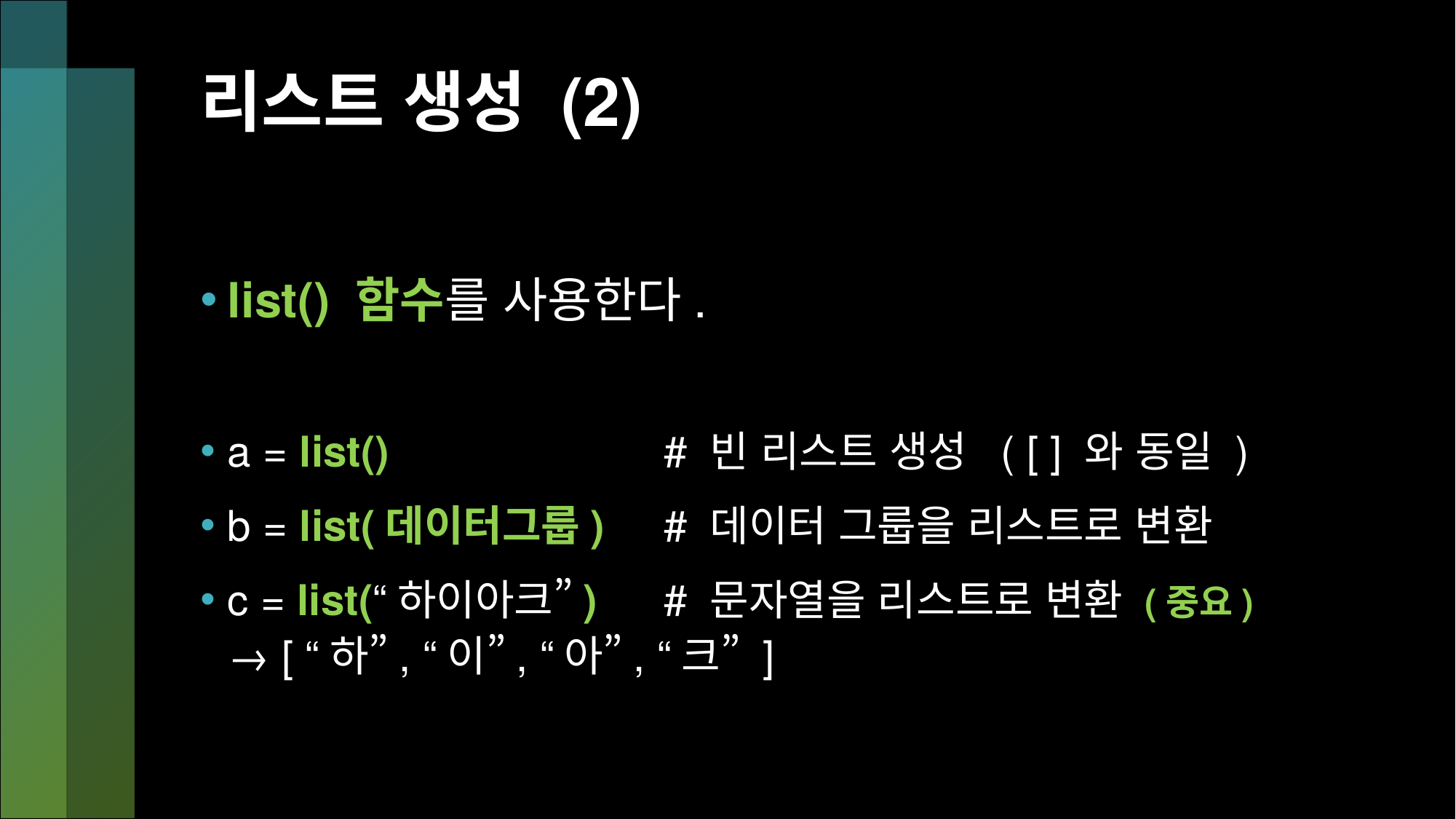

# 리스트 생성 (2)
list() 함수를 사용한다.

a = list()			# 빈 리스트 생성  ( [ ] 와 동일 )
b = list(데이터그룹)	# 데이터 그룹을 리스트로 변환
c = list(“하이아크”)	# 문자열을 리스트로 변환 (중요)
→ [ “하”, “이”, “아”, “크” ]